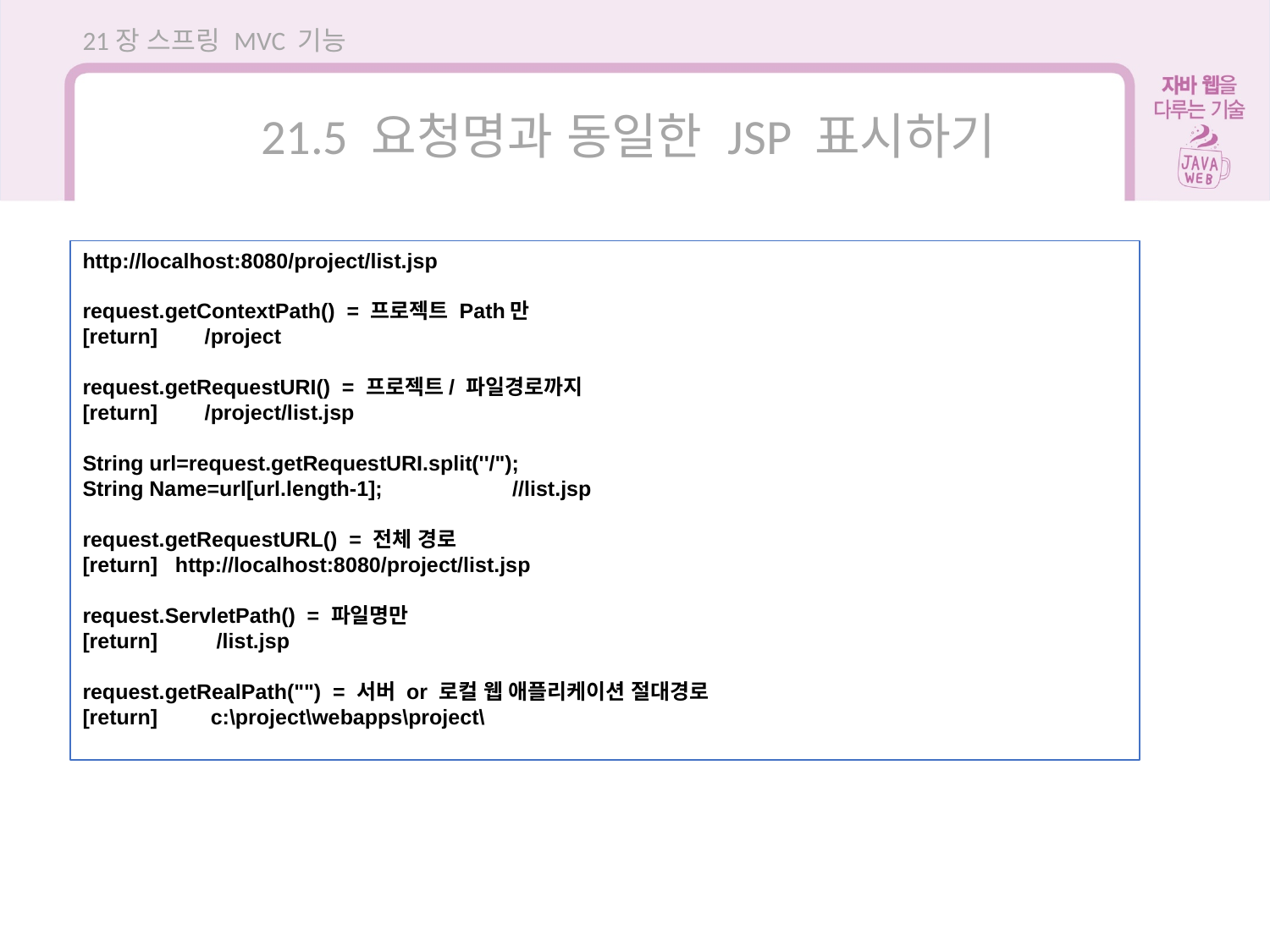

21장 스프링 MVC 기능
21.5 요청명과 동일한 JSP 표시하기
http://localhost:8080/project/list.jsp

request.getContextPath()  = 프로젝트 Path만
[return]        /project

request.getRequestURI()  = 프로젝트/ 파일경로까지
[return]        /project/list.jsp

String url=request.getRequestURI.split(''/");
String Name=url[url.length-1];                      //list.jsp

request.getRequestURL()  = 전체 경로
[return]   http://localhost:8080/project/list.jsp

request.ServletPath()  = 파일명만
[return]          /list.jsp

request.getRealPath("")  = 서버 or 로컬 웹 애플리케이션 절대경로
[return]         c:\project\webapps\project\